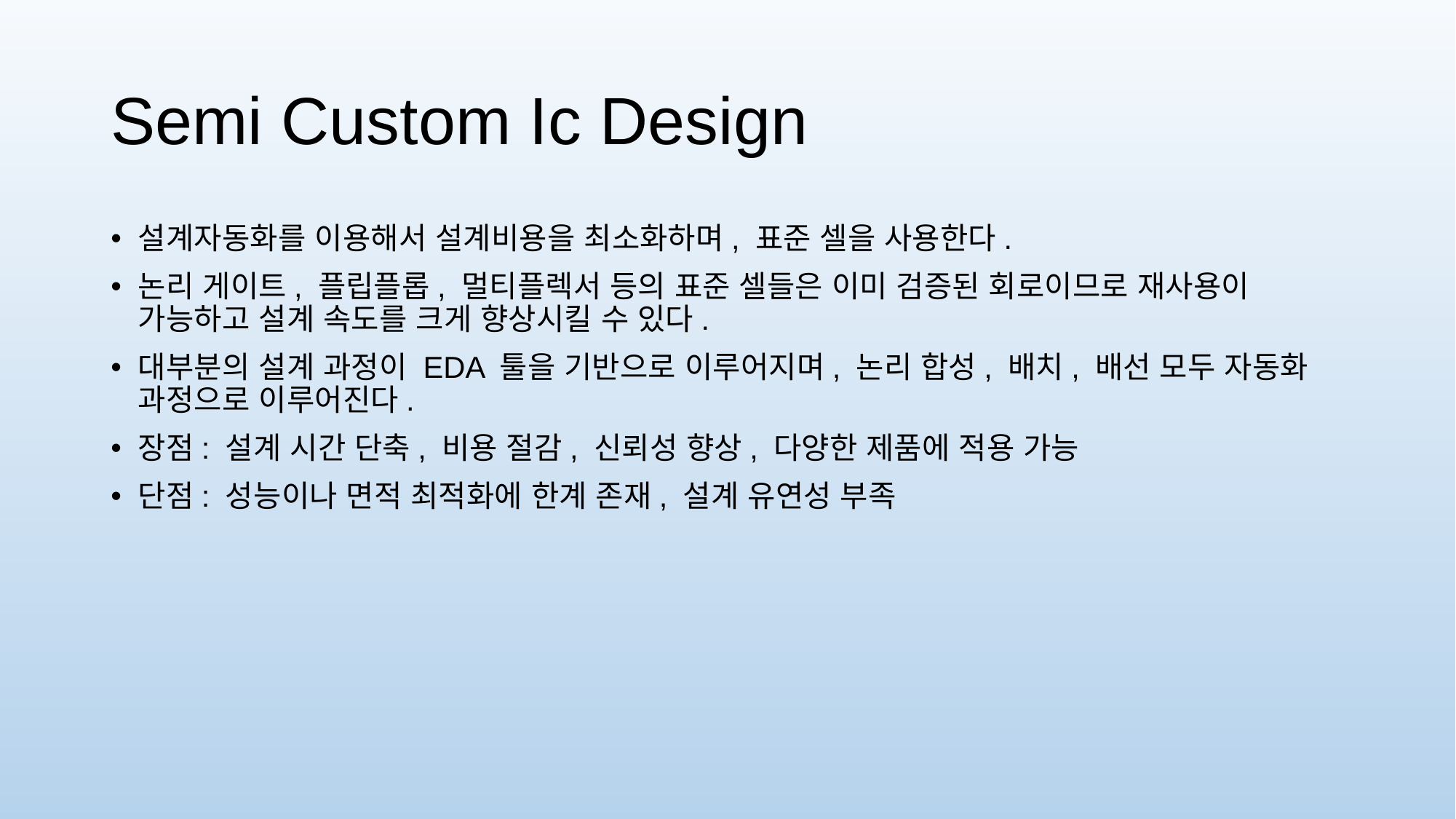

# Semi Custom Ic Design
설계자동화를 이용해서 설계비용을 최소화하며, 표준 셀을 사용한다.
논리 게이트, 플립플롭, 멀티플렉서 등의 표준 셀들은 이미 검증된 회로이므로 재사용이 가능하고 설계 속도를 크게 향상시킬 수 있다.
대부분의 설계 과정이 EDA 툴을 기반으로 이루어지며, 논리 합성, 배치, 배선 모두 자동화 과정으로 이루어진다.
장점: 설계 시간 단축, 비용 절감, 신뢰성 향상, 다양한 제품에 적용 가능
단점: 성능이나 면적 최적화에 한계 존재, 설계 유연성 부족